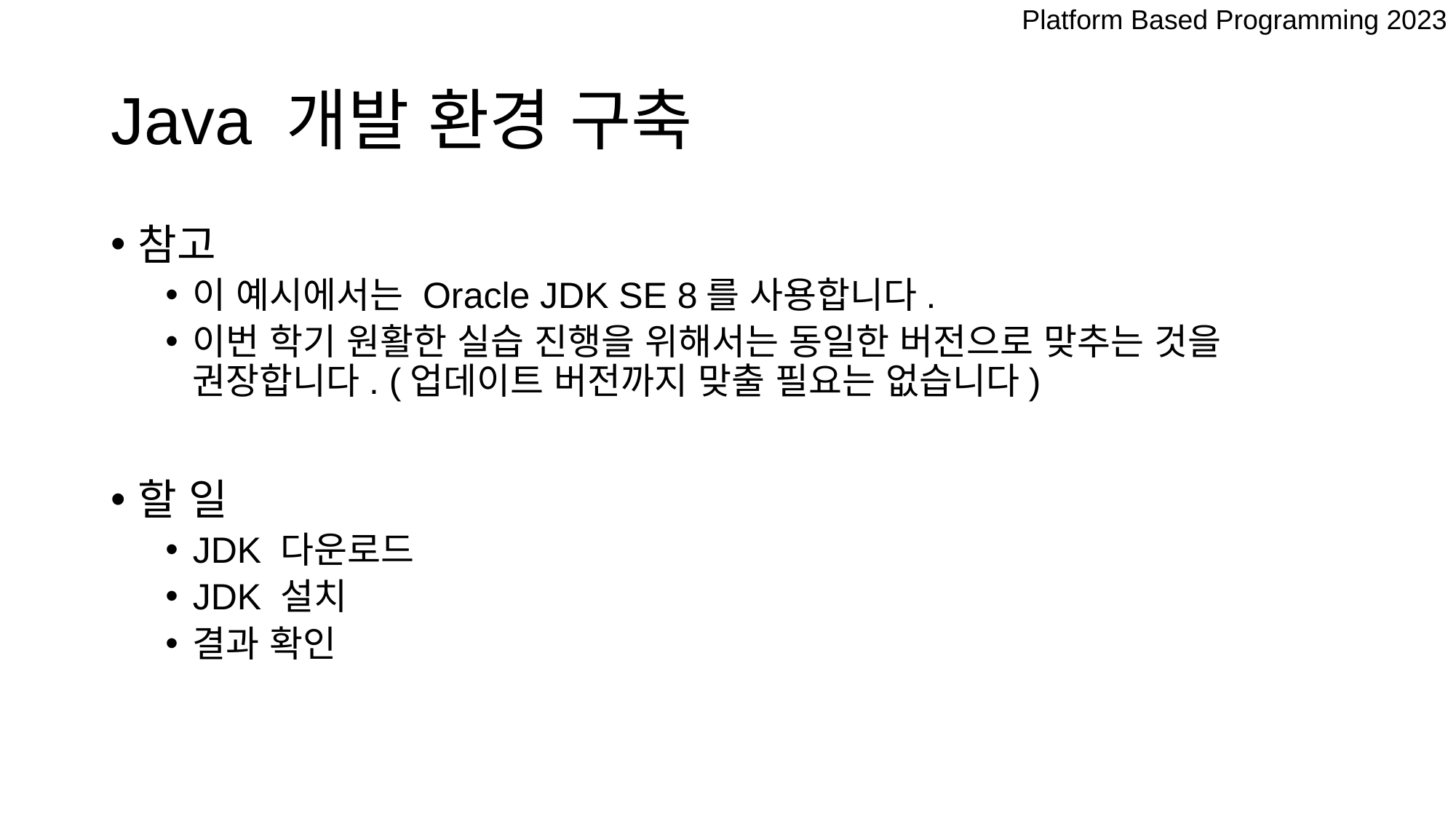

Platform Based Programming 2023
# Java 개발 환경 구축
참고
이 예시에서는 Oracle JDK SE 8를 사용합니다.
이번 학기 원활한 실습 진행을 위해서는 동일한 버전으로 맞추는 것을 권장합니다. (업데이트 버전까지 맞출 필요는 없습니다)

할 일
JDK 다운로드
JDK 설치
결과 확인